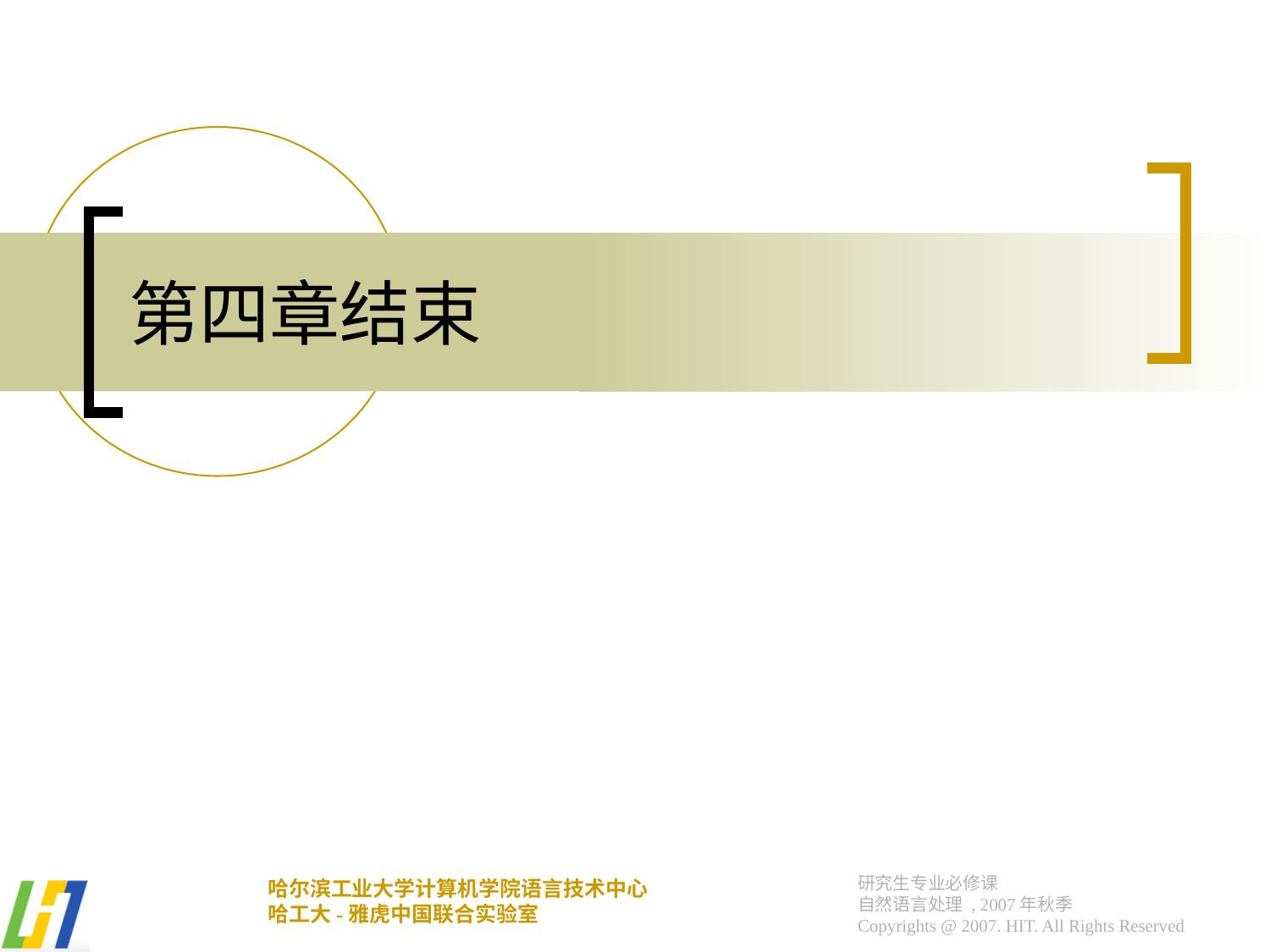

# 第四章结束

研究生专业必修课
自然语言处理 , 2007年秋季
Copyrights @ 2007. HIT. All Rights Reserved
哈尔滨工业大学计算机学院语言技术中心
哈工大-雅虎中国联合实验室